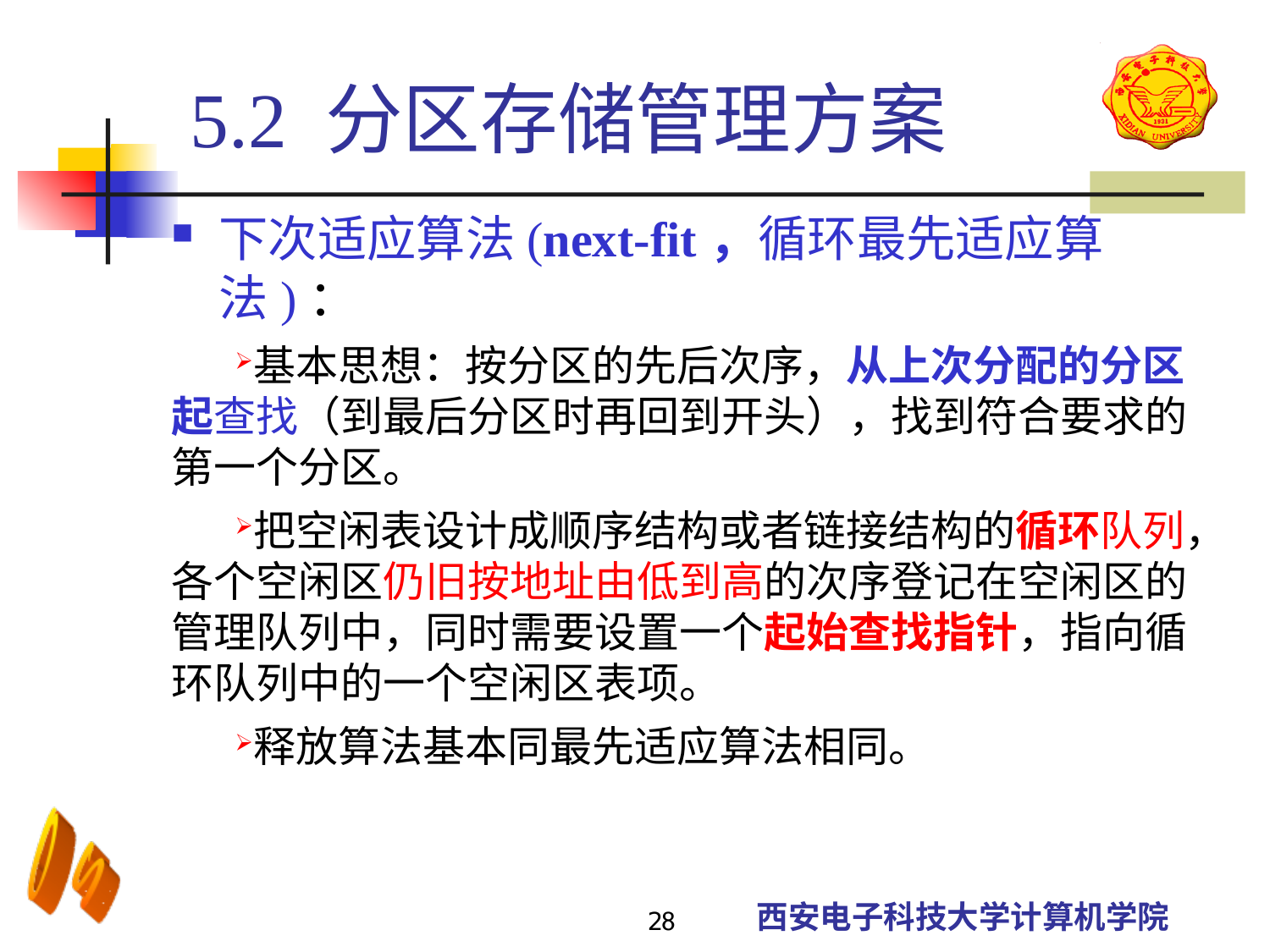

5.2 分区存储管理方案
下次适应算法(next-fit，循环最先适应算法)：
基本思想：按分区的先后次序，从上次分配的分区起查找（到最后分区时再回到开头），找到符合要求的第一个分区。
把空闲表设计成顺序结构或者链接结构的循环队列，各个空闲区仍旧按地址由低到高的次序登记在空闲区的管理队列中，同时需要设置一个起始查找指针，指向循环队列中的一个空闲区表项。
释放算法基本同最先适应算法相同。

28